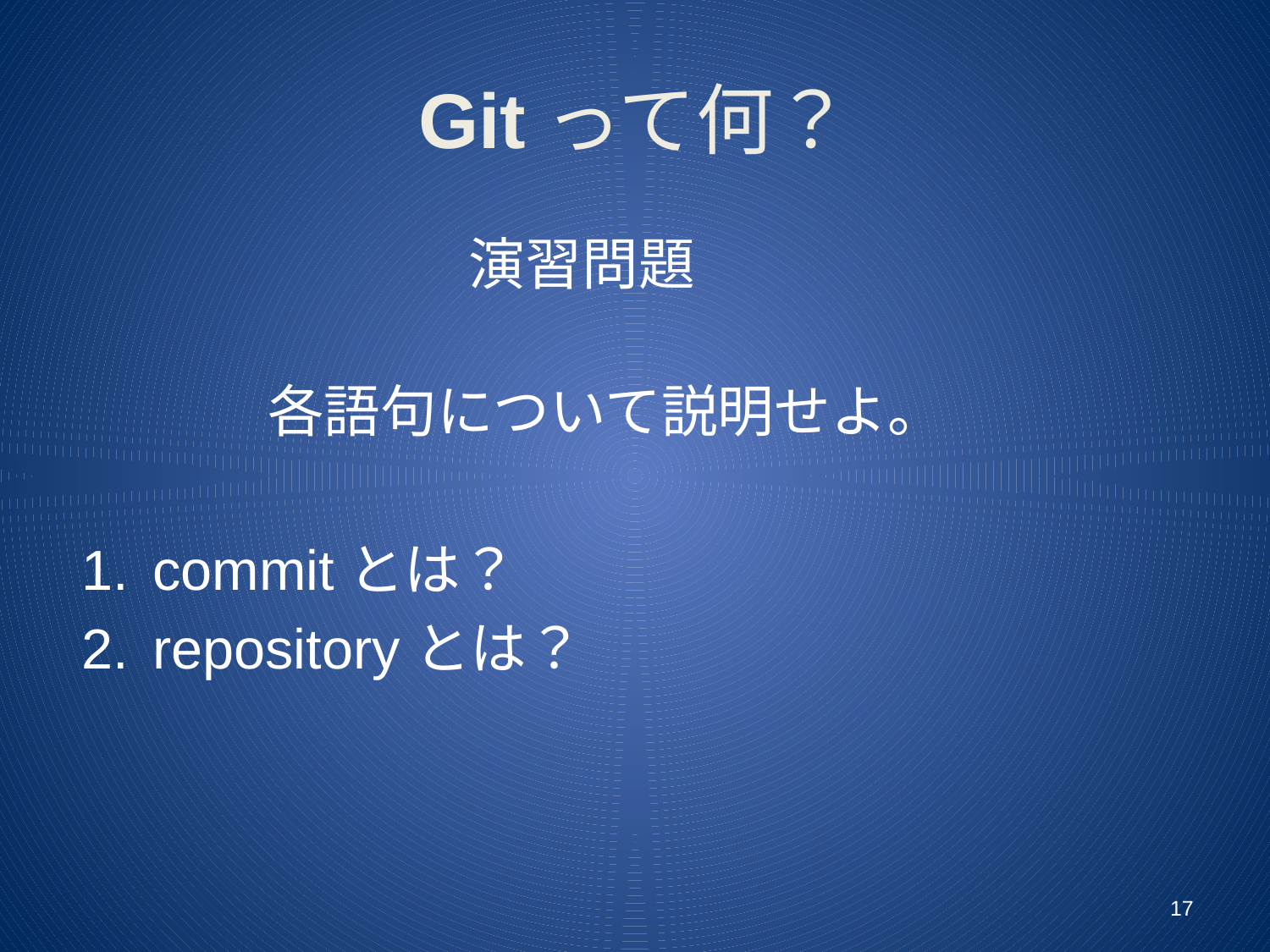

# Gitって何？
演習問題
各語句について説明せよ。

commitとは？
repositoryとは？
17